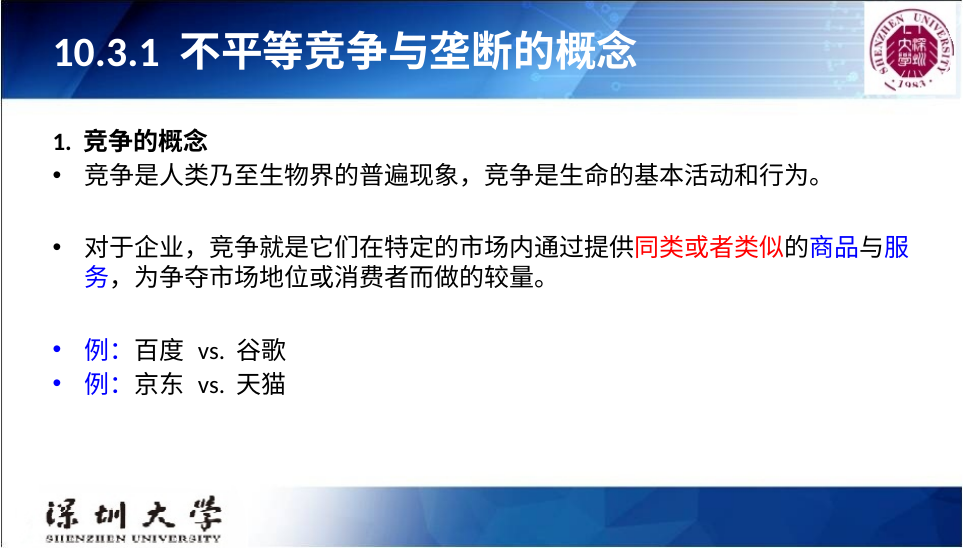

# 10.3.1 不平等竞争与垄断的概念
1. 竞争的概念
竞争是人类乃至生物界的普遍现象，竞争是生命的基本活动和行为。

对于企业，竞争就是它们在特定的市场内通过提供同类或者类似的商品与服务，为争夺市场地位或消费者而做的较量。

例：百度 vs. 谷歌
例：京东 vs. 天猫
359